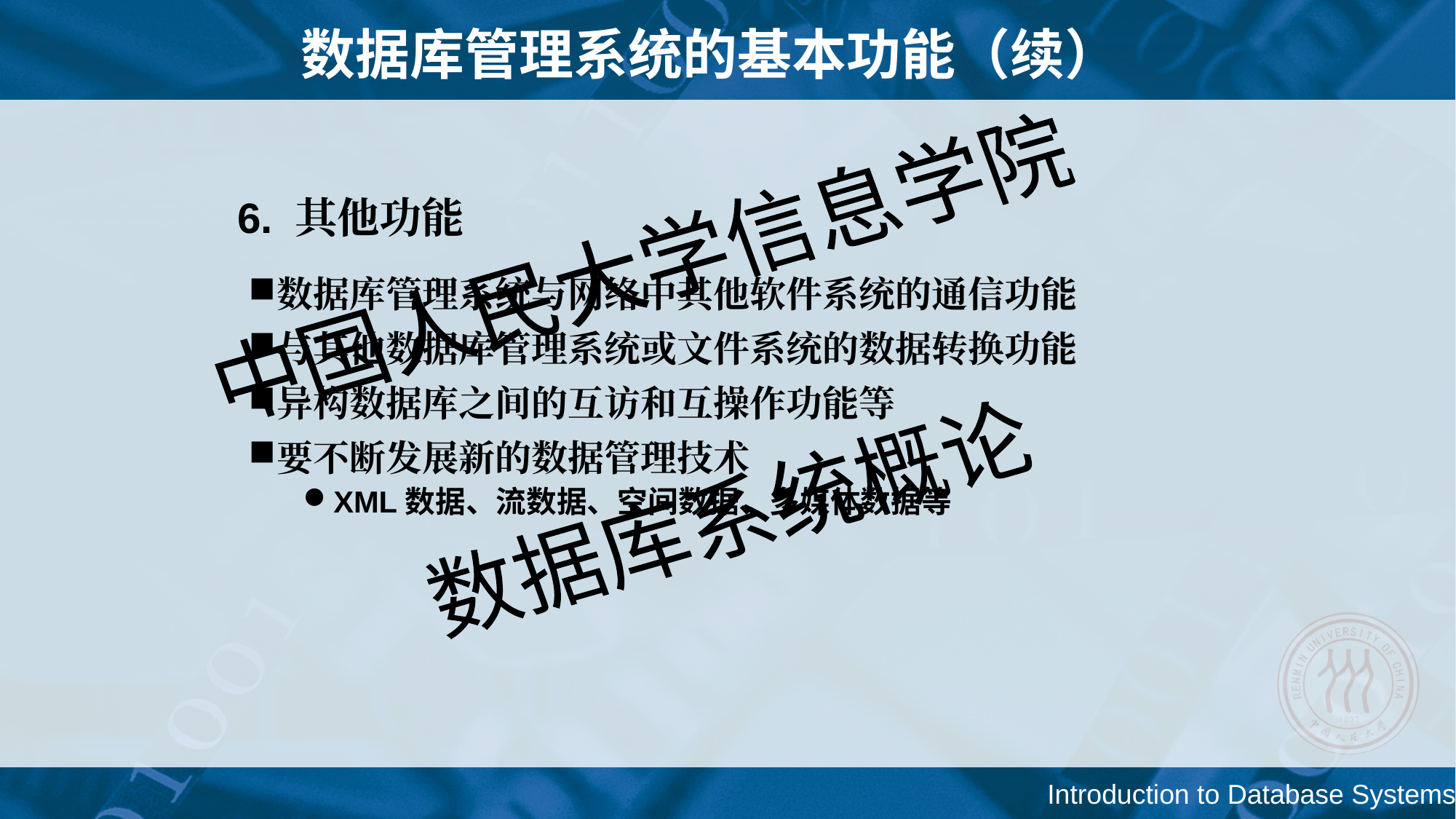

数据库管理系统的基本功能（续）
# 6. 其他功能
数据库管理系统与网络中其他软件系统的通信功能
与其他数据库管理系统或文件系统的数据转换功能
异构数据库之间的互访和互操作功能等
要不断发展新的数据管理技术
XML数据、流数据、空间数据、多媒体数据等